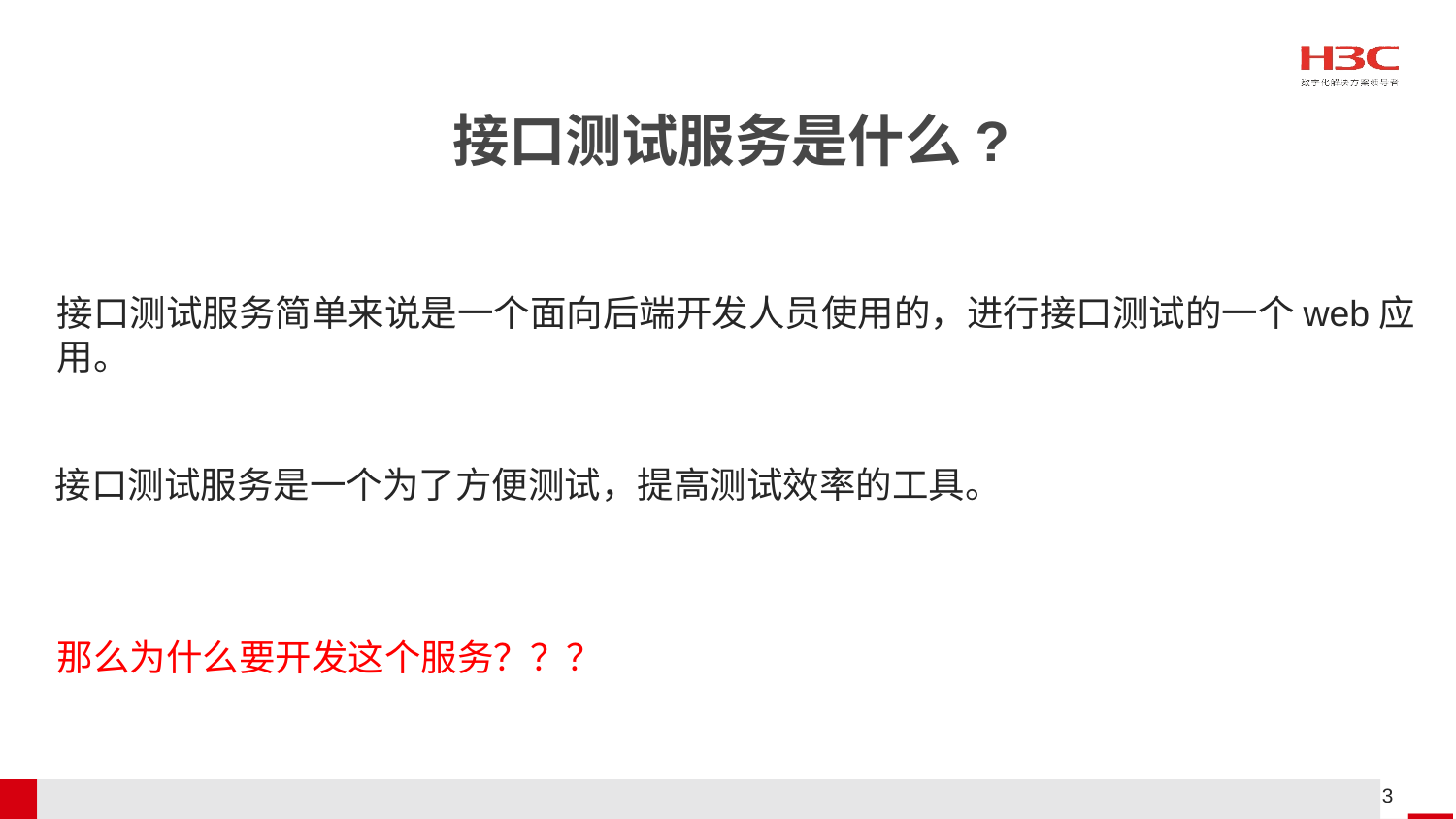

# 接口测试服务是什么?
接口测试服务简单来说是一个面向后端开发人员使用的，进行接口测试的一个web应用。
接口测试服务是一个为了方便测试，提高测试效率的工具。
那么为什么要开发这个服务？？？